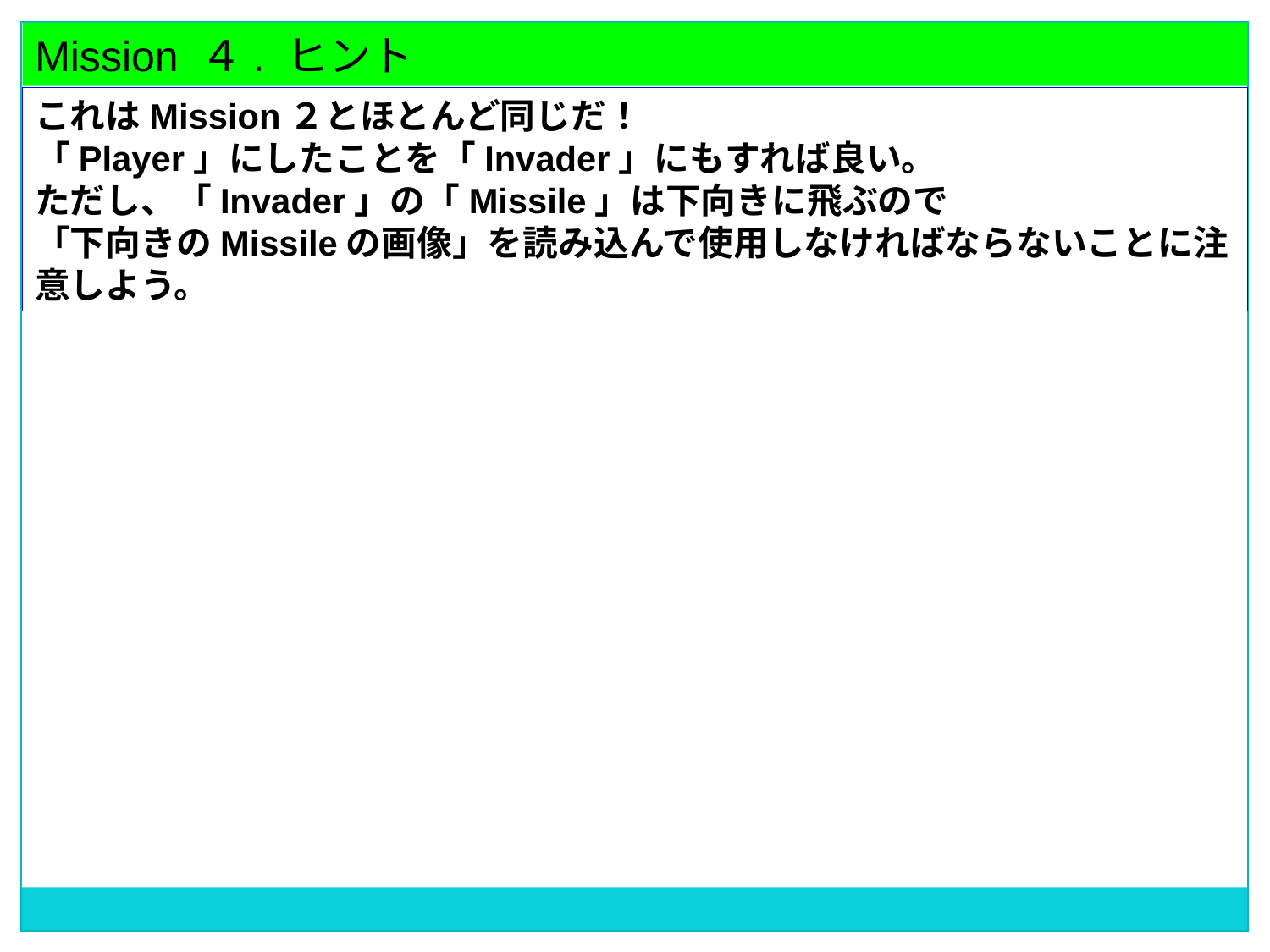

Mission ４. ヒント
これはMission２とほとんど同じだ！
「Player」にしたことを「Invader」にもすれば良い。
ただし、「Invader」の「Missile」は下向きに飛ぶので
「下向きのMissileの画像」を読み込んで使用しなければならないことに注意しよう。